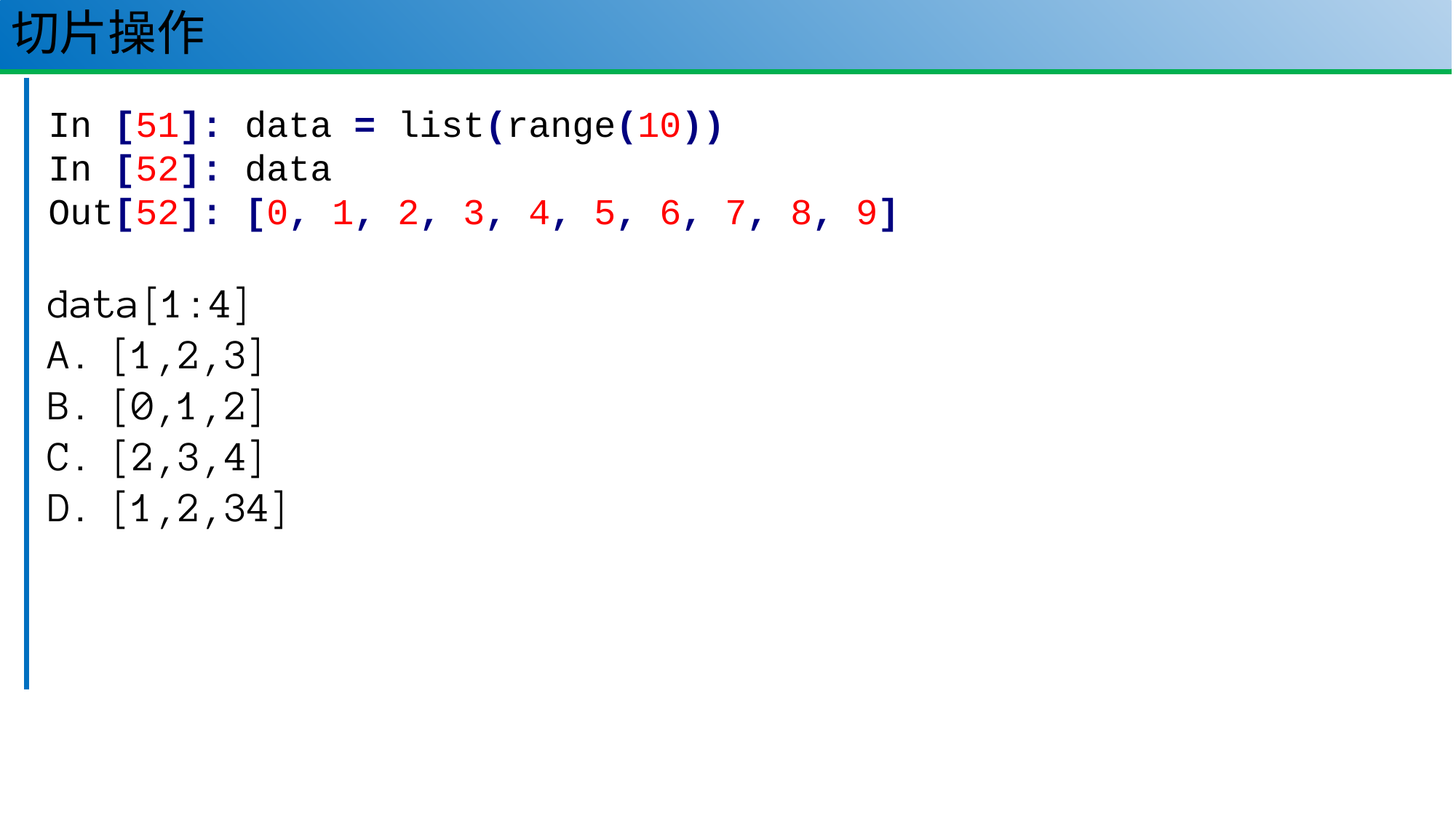

# 切片操作
29
In [51]: data = list(range(10))
In [52]: data
Out[52]: [0, 1, 2, 3, 4, 5, 6, 7, 8, 9]

data[1:4]
[1,2,3]
[0,1,2]
[2,3,4]
[1,2,34]